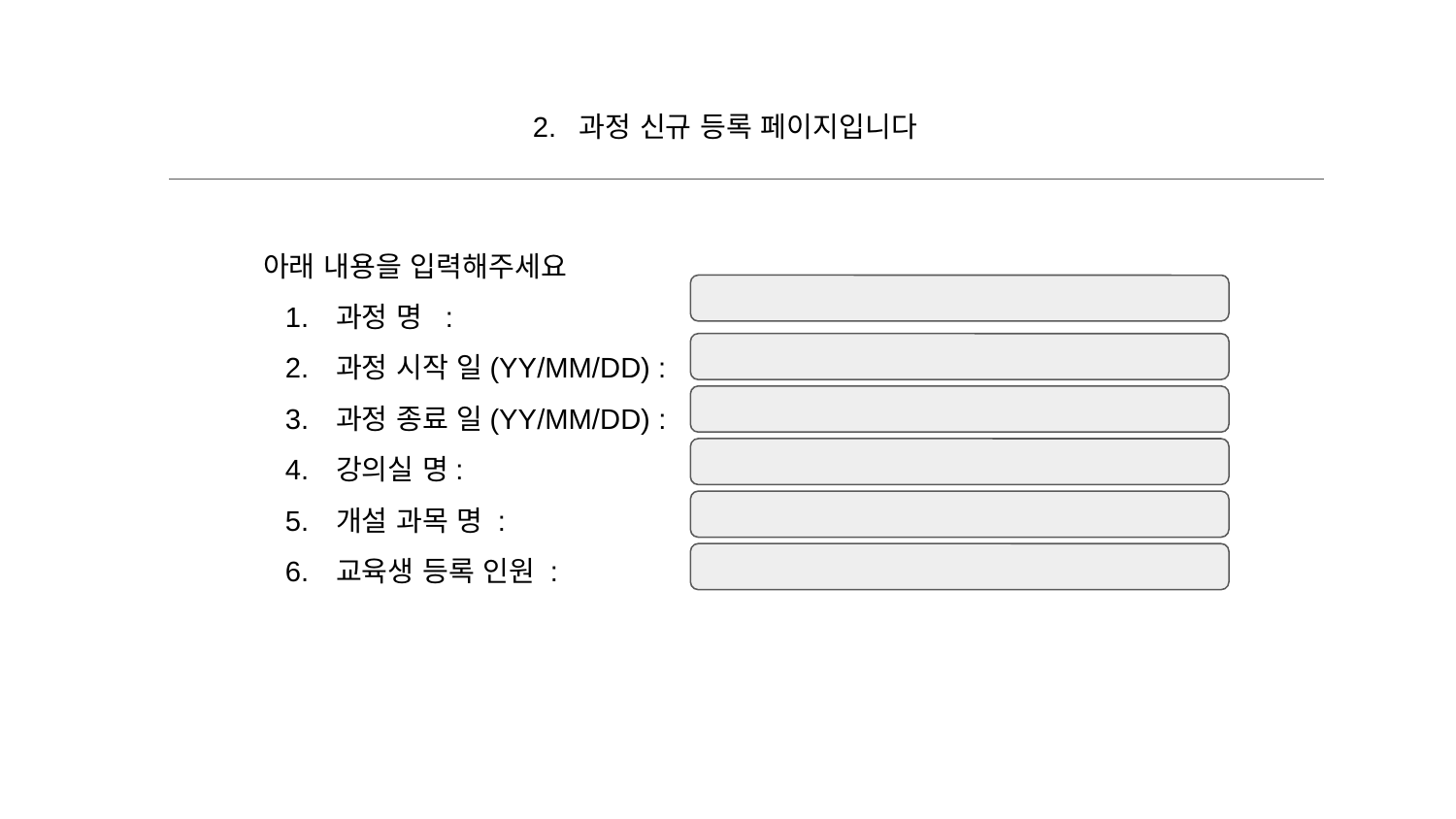

2.  과정 신규 등록 페이지입니다
아래 내용을 입력해주세요
과정 명  :
과정 시작 일(YY/MM/DD) :
과정 종료 일(YY/MM/DD) :
강의실 명:
개설 과목 명 :
교육생 등록 인원 :